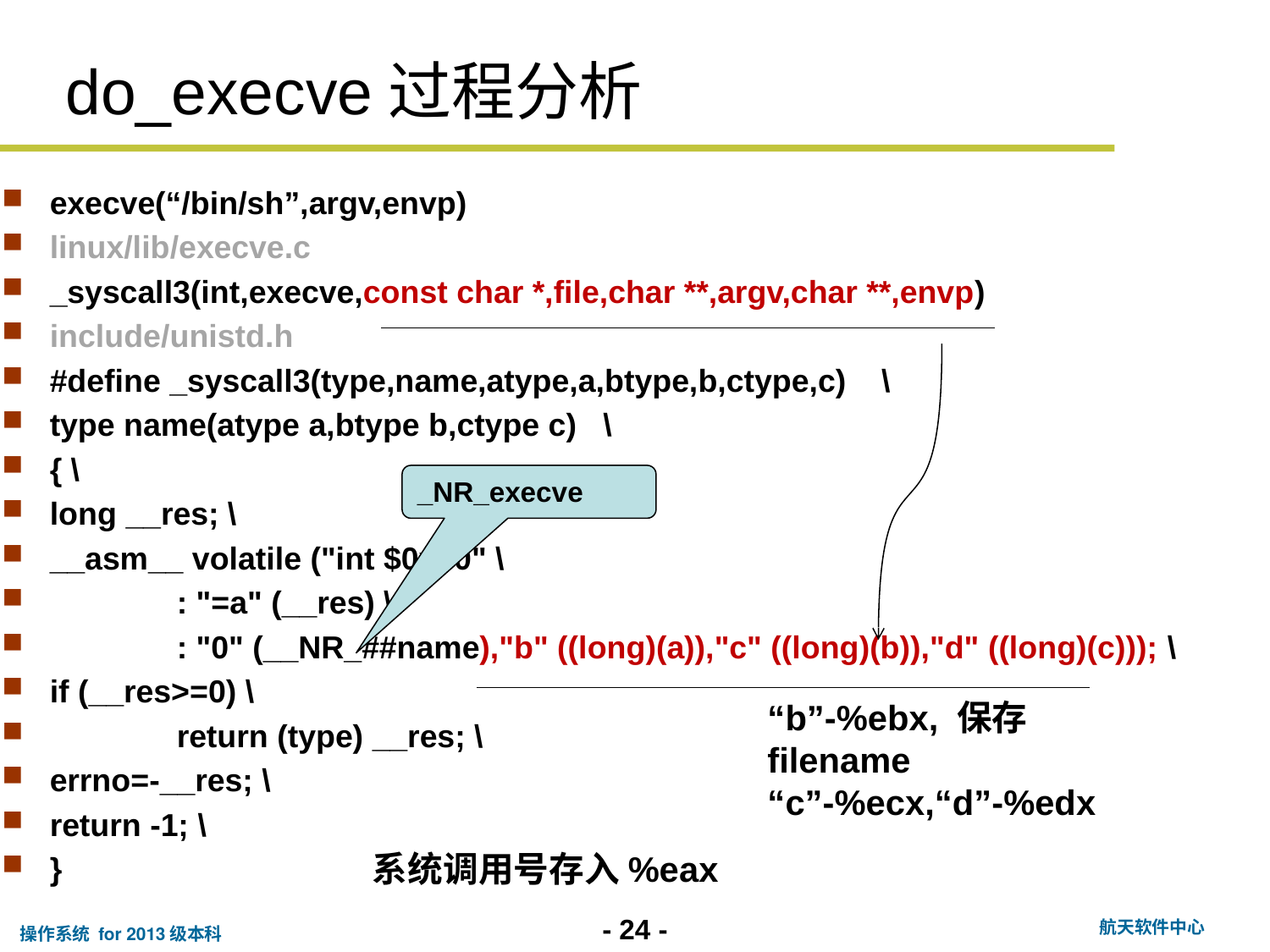

# do_execve过程分析
execve(“/bin/sh”,argv,envp)
linux/lib/execve.c
_syscall3(int,execve,const char *,file,char **,argv,char **,envp)
include/unistd.h
#define _syscall3(type,name,atype,a,btype,b,ctype,c)    \
type name(atype a,btype b,ctype c)   \
{ \
long __res; \
__asm__ volatile ("int $0x80" \
	: "=a" (__res) \
	: "0" (__NR_##name),"b" ((long)(a)),"c" ((long)(b)),"d" ((long)(c))); \
if (__res>=0) \
	return (type) __res; \
errno=-__res; \
return -1; \
}

_NR_execve
“b”-%ebx, 保存filename
“c”-%ecx,“d”-%edx
系统调用号存入%eax